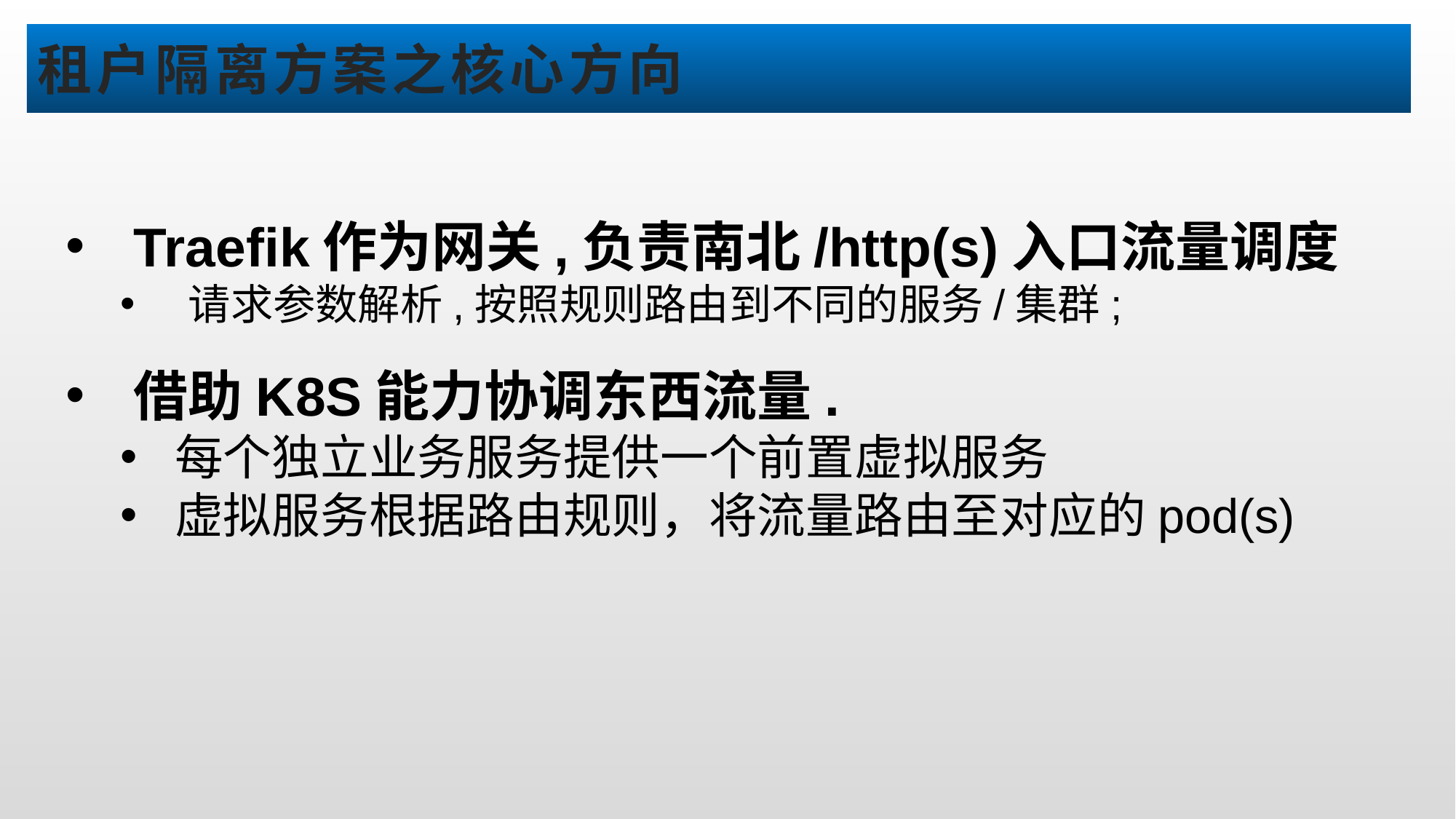

# 租户隔离方案之核心方向
Traefik作为网关,负责南北/http(s)入口流量调度
请求参数解析,按照规则路由到不同的服务/集群;
借助K8S能力协调东西流量.
每个独立业务服务提供一个前置虚拟服务
虚拟服务根据路由规则，将流量路由至对应的pod(s)